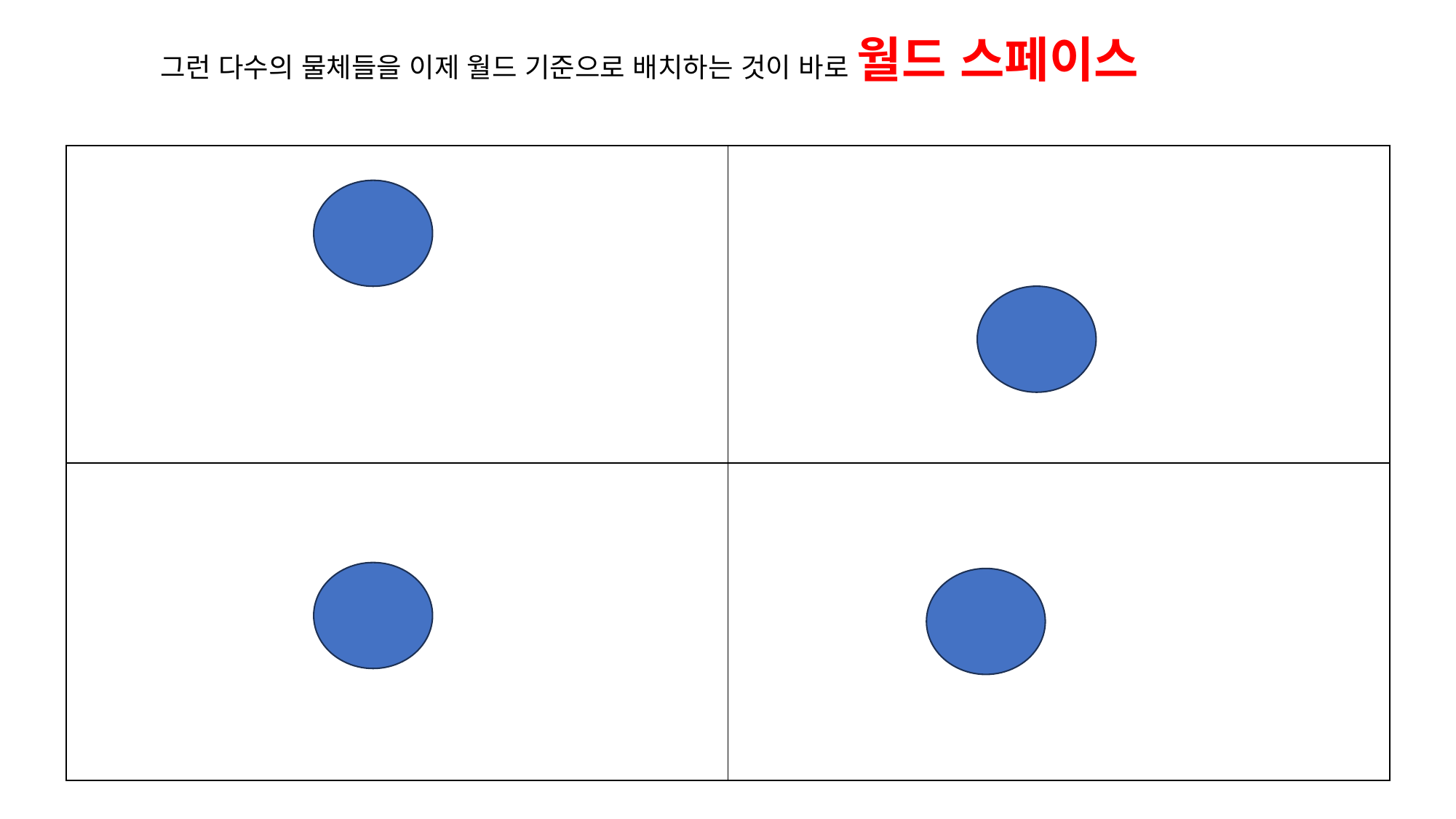

그런 다수의 물체들을 이제 월드 기준으로 배치하는 것이 바로 월드 스페이스
|  |  |
| --- | --- |
|  |  |